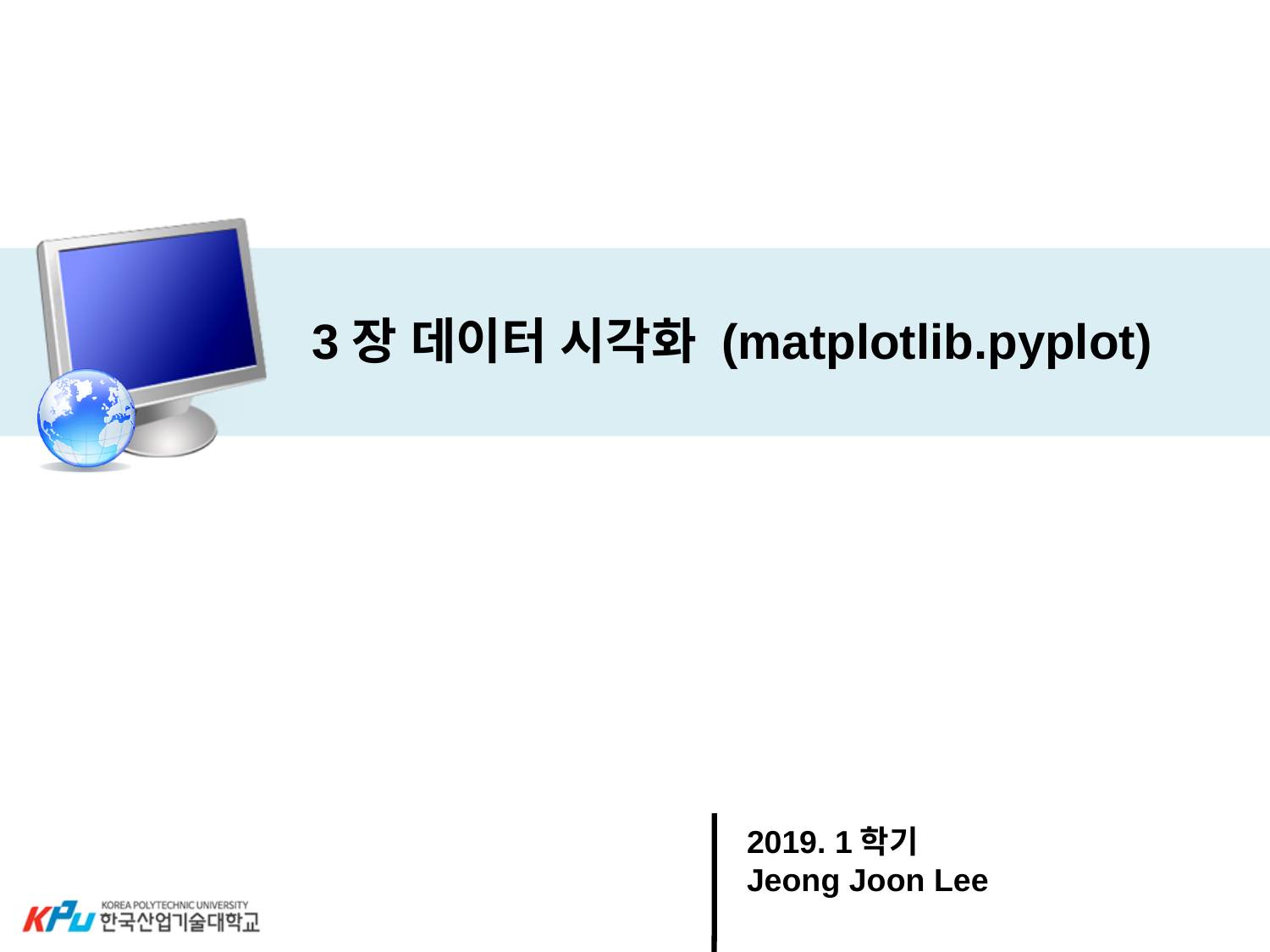

# 3장 데이터 시각화 (matplotlib.pyplot)
2019. 1학기
Jeong Joon Lee